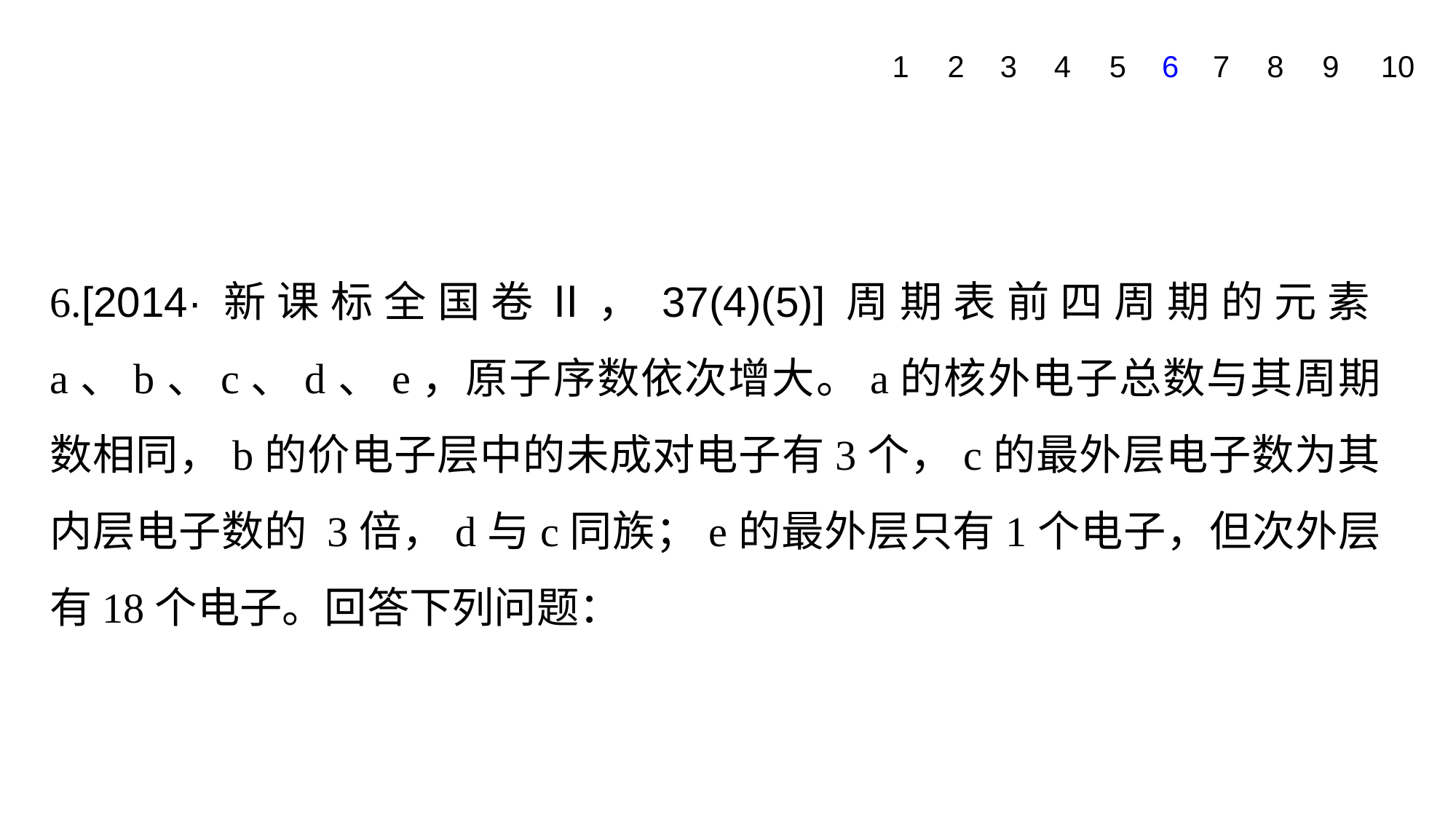

1
2
3
4
5
6
7
8
9
10
6.[2014·新课标全国卷Ⅱ，37(4)(5)]周期表前四周期的元素a、b、c、d、e，原子序数依次增大。a的核外电子总数与其周期数相同，b的价电子层中的未成对电子有3个，c的最外层电子数为其内层电子数的 3倍，d与c同族；e的最外层只有1个电子，但次外层有18个电子。回答下列问题：